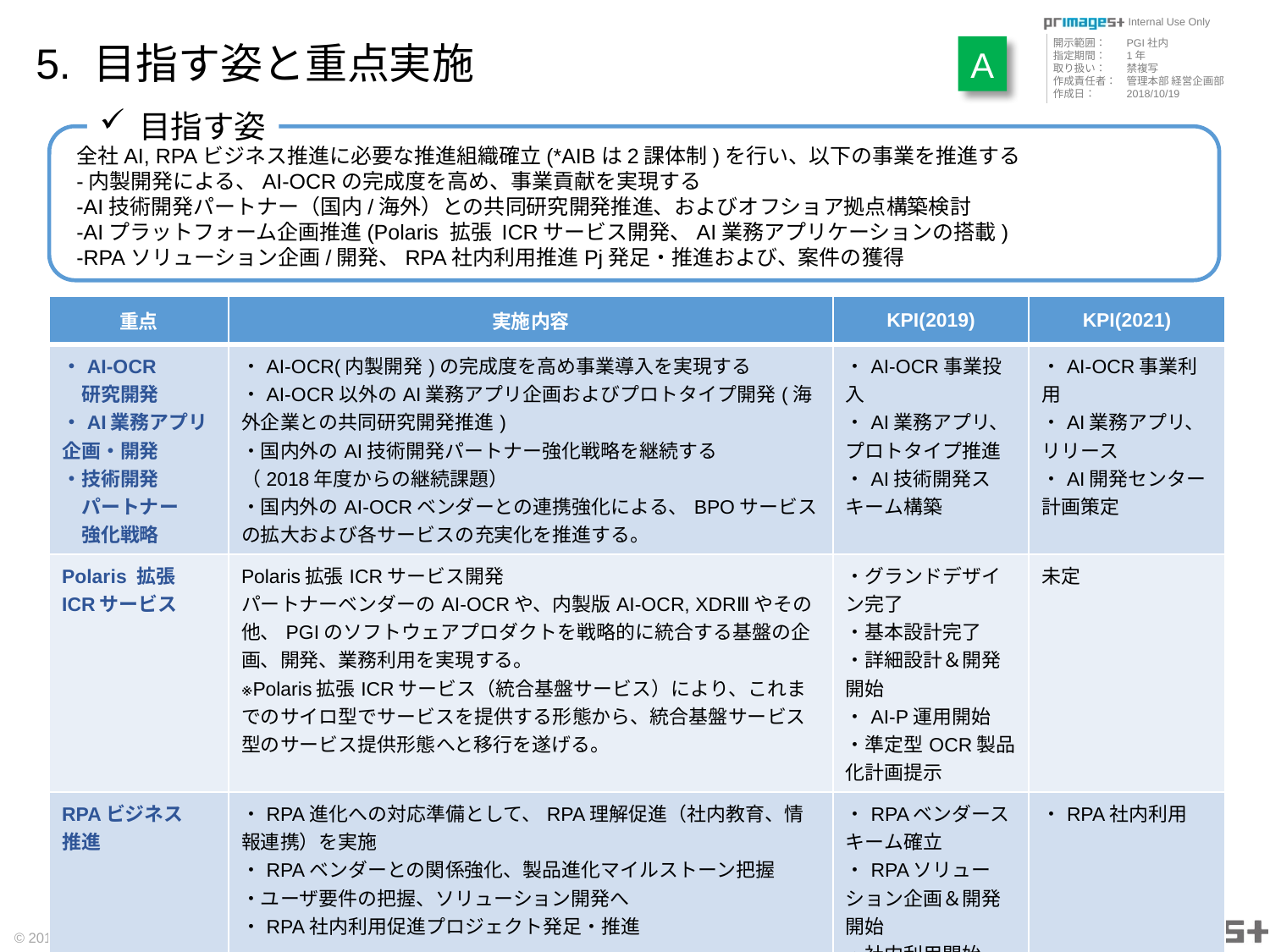

# 5. 目指す姿と重点実施
A
目指す姿

全社AI, RPAビジネス推進に必要な推進組織確立(*AIBは2課体制)を行い、以下の事業を推進する
-内製開発による、AI-OCRの完成度を高め、事業貢献を実現する
-AI技術開発パートナー（国内/海外）との共同研究開発推進、およびオフショア拠点構築検討
-AIプラットフォーム企画推進(Polaris 拡張 ICRサービス開発、AI業務アプリケーションの搭載)
-RPAソリューション企画/開発、RPA社内利用推進Pj発足・推進および、案件の獲得
| 重点 | 実施内容 | KPI(2019) | KPI(2021) |
| --- | --- | --- | --- |
| ・AI-OCR 　研究開発 ・AI業務アプリ企画・開発 ・技術開発 　パートナー 　強化戦略 | ・AI-OCR(内製開発)の完成度を高め事業導入を実現する ・AI-OCR以外のAI業務アプリ企画およびプロトタイプ開発(海外企業との共同研究開発推進) ・国内外のAI技術開発パートナー強化戦略を継続する （2018年度からの継続課題） ・国内外のAI-OCRベンダーとの連携強化による、BPOサービスの拡大および各サービスの充実化を推進する。 | ・AI-OCR事業投入 ・AI業務アプリ、プロトタイプ推進 ・AI技術開発スキーム構築 | ・AI-OCR事業利用 ・AI業務アプリ、リリース ・AI開発センター計画策定 |
| Polaris 拡張 ICRサービス | Polaris拡張ICRサービス開発 パートナーベンダーのAI-OCRや、内製版AI-OCR, XDRⅢやその他、PGIのソフトウェアプロダクトを戦略的に統合する基盤の企画、開発、業務利用を実現する。 ※Polaris拡張ICRサービス（統合基盤サービス）により、これまでのサイロ型でサービスを提供する形態から、統合基盤サービス型のサービス提供形態へと移行を遂げる。 | ・グランドデザイン完了 ・基本設計完了 ・詳細設計＆開発開始 ・AI-P運用開始 ・準定型OCR製品化計画提示 | 未定 |
| RPAビジネス 推進 | ・RPA進化への対応準備として、RPA理解促進（社内教育、情報連携）を実施 ・RPAベンダーとの関係強化、製品進化マイルストーン把握 ・ユーザ要件の把握、ソリューション開発へ ・RPA社内利用促進プロジェクト発足・推進 | ・RPAベンダースキーム確立 ・RPAソリューション企画＆開発開始 ・社内利用開始 | ・RPA社内利用 |
© 2018 Primagest, Inc. All rights reserved
10